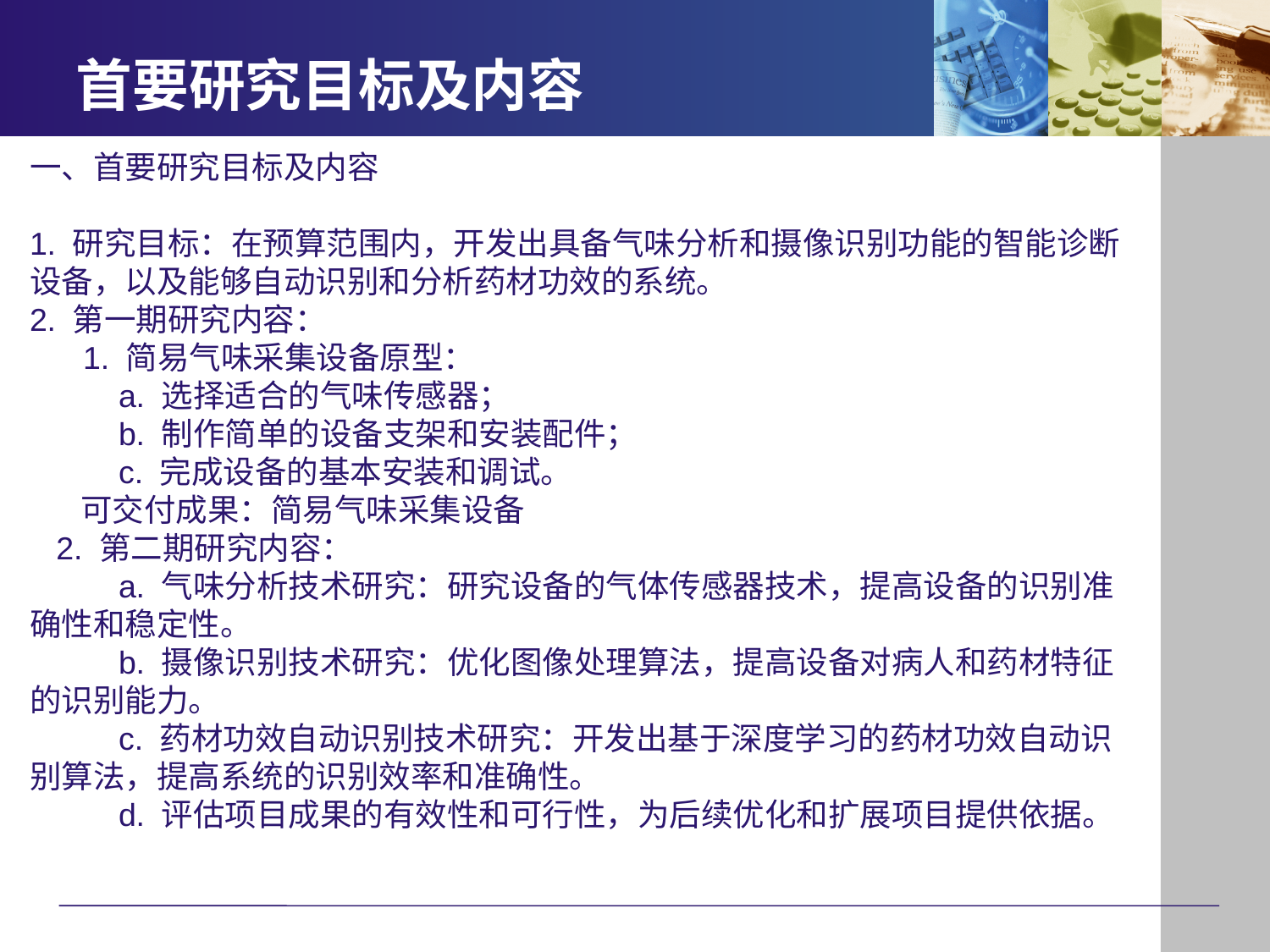

# 首要研究目标及内容
一、首要研究目标及内容

1. 研究目标：在预算范围内，开发出具备气味分析和摄像识别功能的智能诊断设备，以及能够自动识别和分析药材功效的系统。
2. 第一期研究内容：
      1. 简易气味采集设备原型：
          a. 选择适合的气味传感器；
          b. 制作简单的设备支架和安装配件；
          c. 完成设备的基本安装和调试。
      可交付成果：简易气味采集设备
   2. 第二期研究内容：
          a. 气味分析技术研究：研究设备的气体传感器技术，提高设备的识别准确性和稳定性。
          b. 摄像识别技术研究：优化图像处理算法，提高设备对病人和药材特征的识别能力。
          c. 药材功效自动识别技术研究：开发出基于深度学习的药材功效自动识别算法，提高系统的识别效率和准确性。
          d. 评估项目成果的有效性和可行性，为后续优化和扩展项目提供依据。